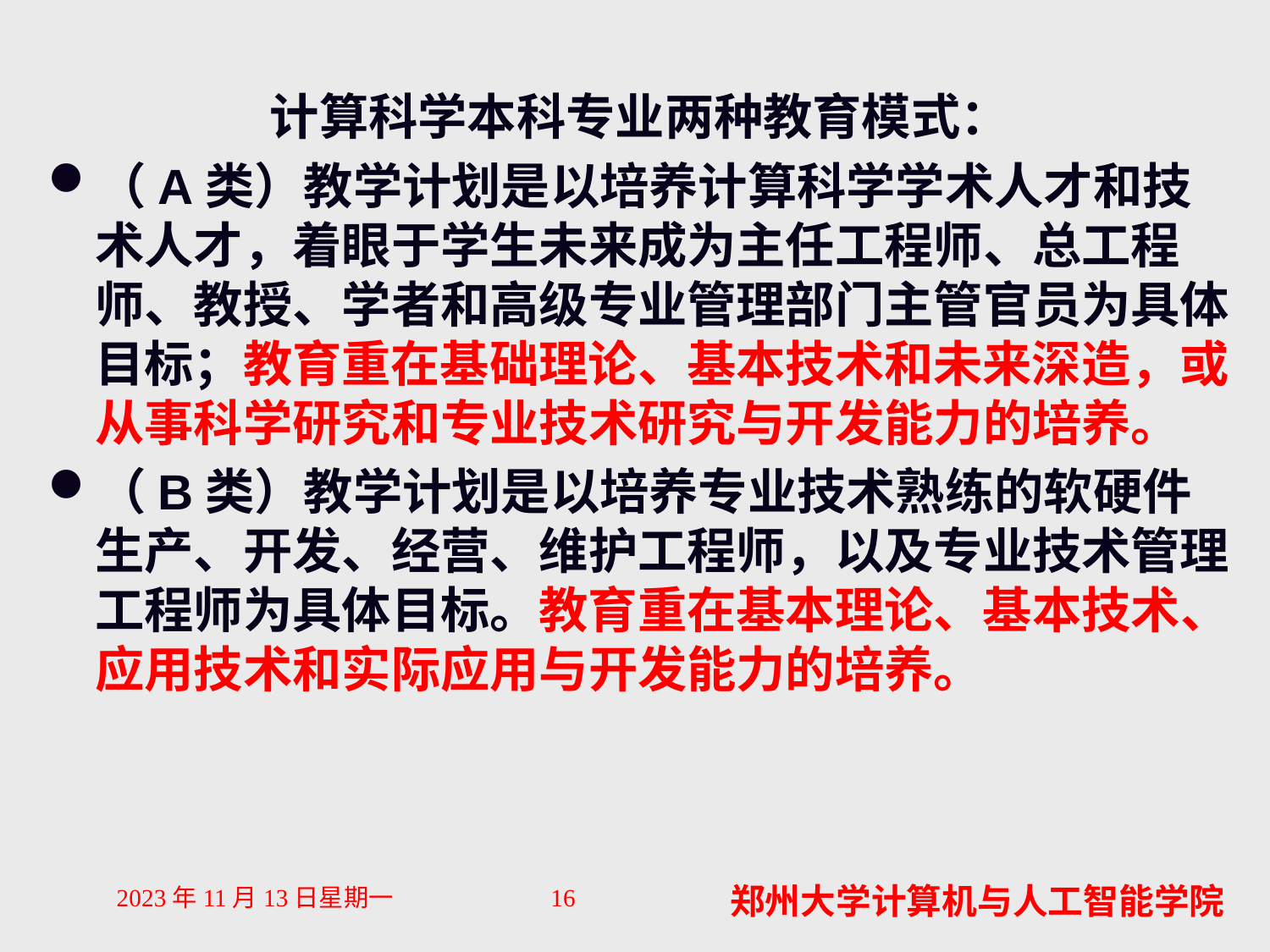

计算科学本科专业两种教育模式：
（A类）教学计划是以培养计算科学学术人才和技术人才，着眼于学生未来成为主任工程师、总工程师、教授、学者和高级专业管理部门主管官员为具体目标；教育重在基础理论、基本技术和未来深造，或从事科学研究和专业技术研究与开发能力的培养。
（B类）教学计划是以培养专业技术熟练的软硬件生产、开发、经营、维护工程师，以及专业技术管理工程师为具体目标。教育重在基本理论、基本技术、应用技术和实际应用与开发能力的培养。